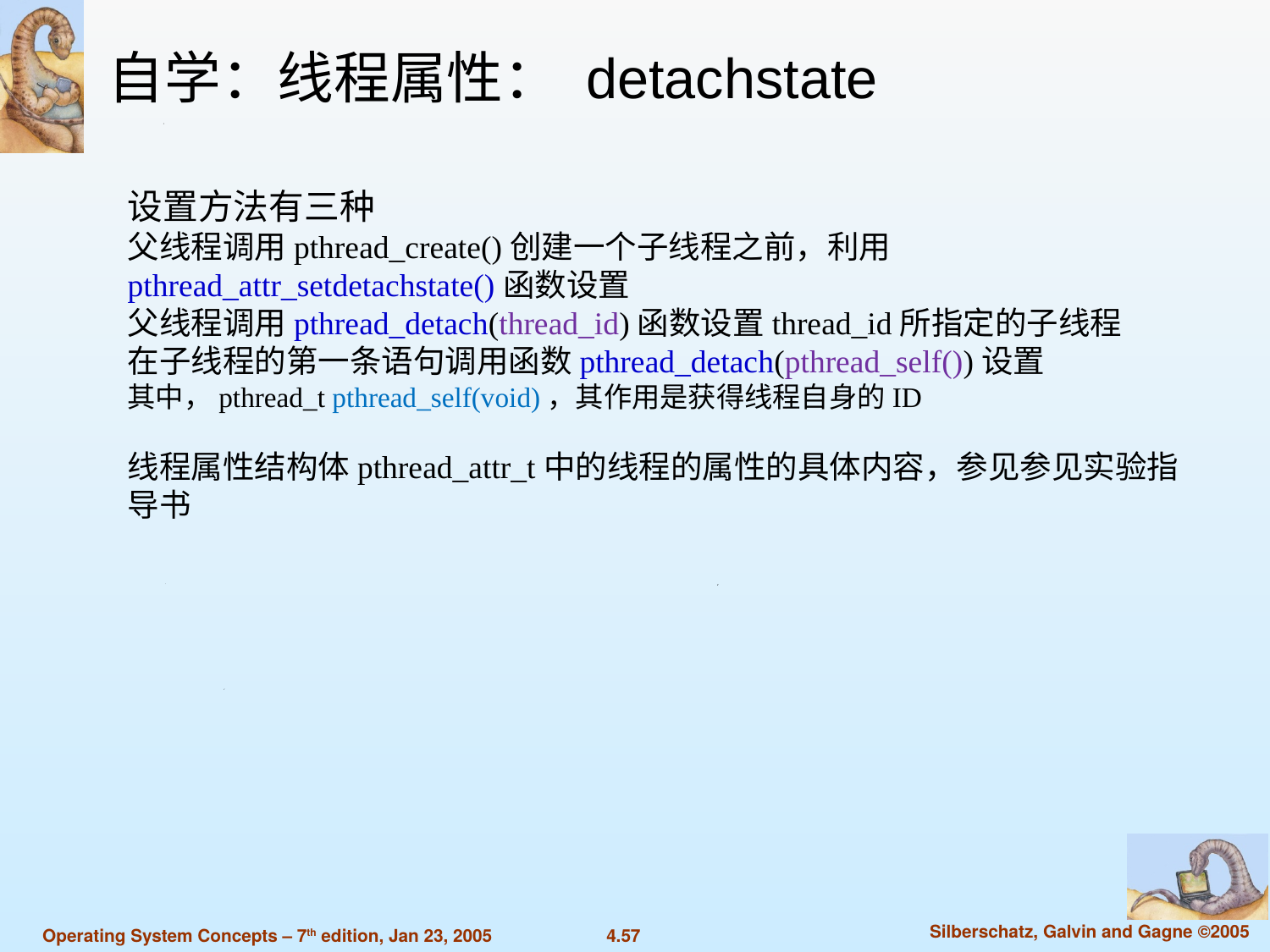

自学：线程属性： detachstate
设置方法有三种
父线程调用pthread_create()创建一个子线程之前，利用pthread_attr_setdetachstate()函数设置
父线程调用pthread_detach(thread_id)函数设置thread_id所指定的子线程
在子线程的第一条语句调用函数pthread_detach(pthread_self())设置
其中，pthread_t pthread_self(void)，其作用是获得线程自身的ID

线程属性结构体pthread_attr_t中的线程的属性的具体内容，参见参见实验指导书